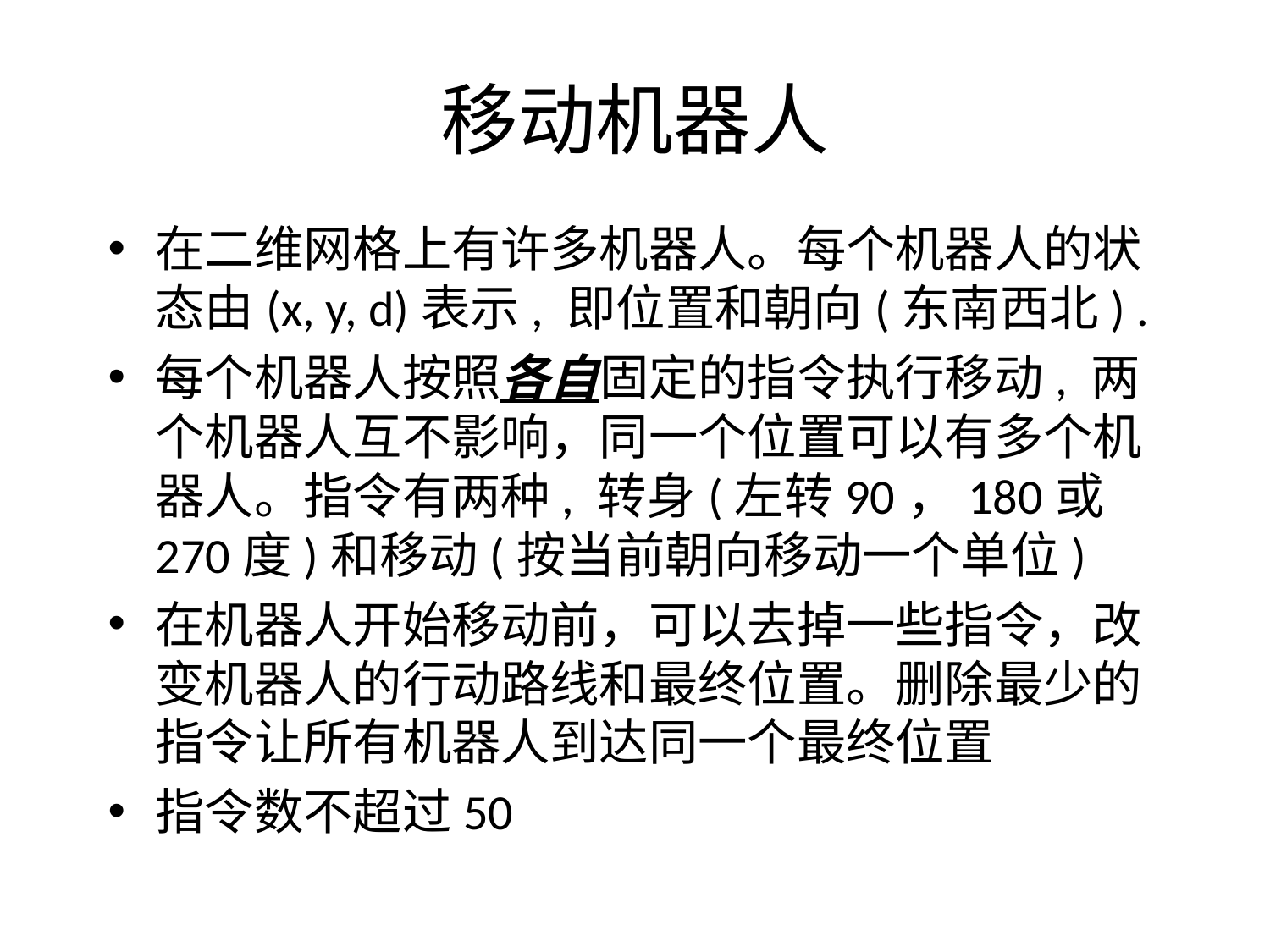

# 移动机器人
在二维网格上有许多机器人。每个机器人的状态由(x, y, d)表示, 即位置和朝向(东南西北) .
每个机器人按照各自固定的指令执行移动, 两个机器人互不影响，同一个位置可以有多个机器人。指令有两种, 转身(左转90，180或270度)和移动(按当前朝向移动一个单位)
在机器人开始移动前，可以去掉一些指令，改变机器人的行动路线和最终位置。删除最少的指令让所有机器人到达同一个最终位置
指令数不超过50